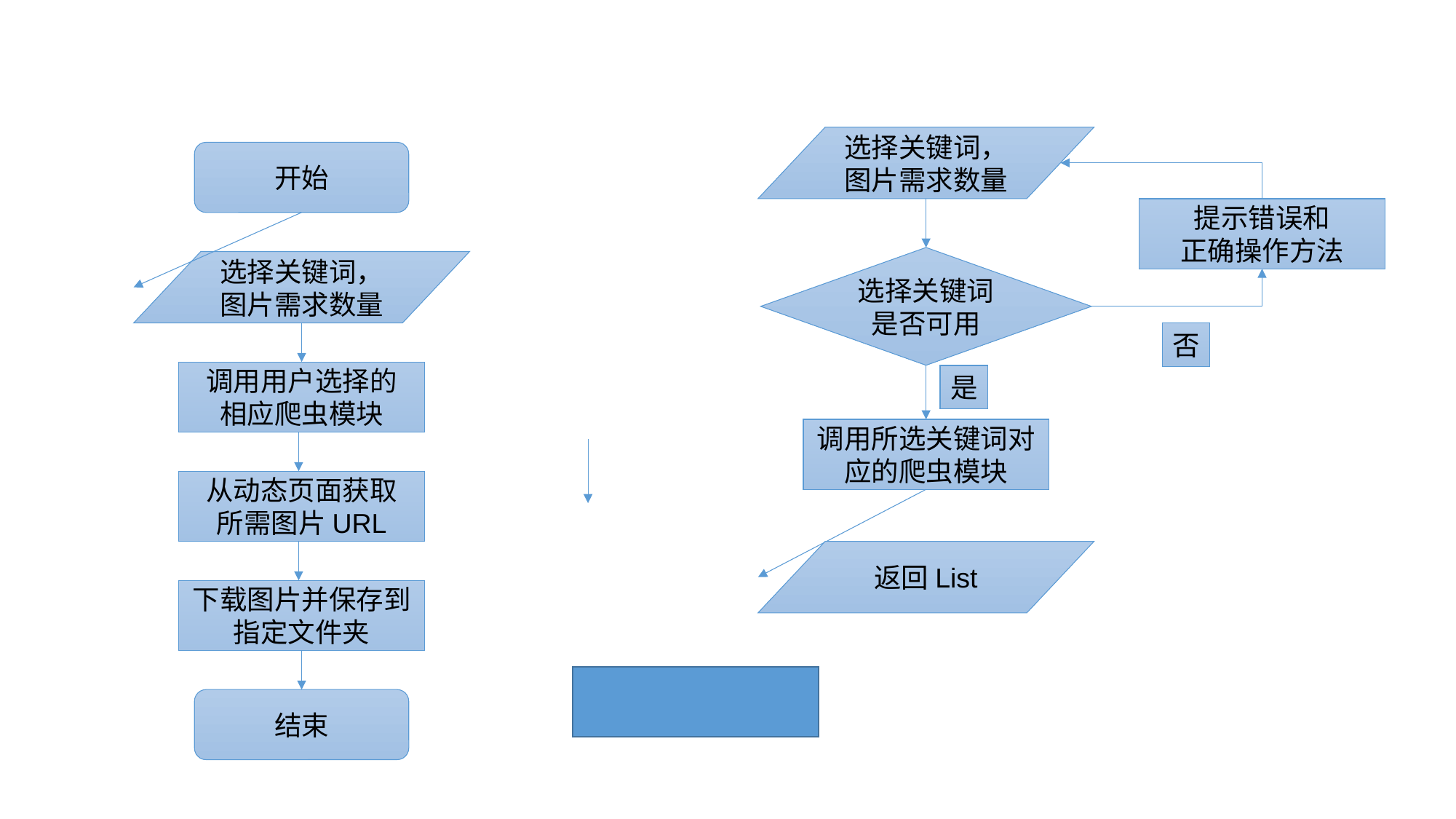

选择关键词，图片需求数量
提示错误和
正确操作方法
选择关键词是否可用
否
是
调用所选关键词对应的爬虫模块
返回List
开始
选择关键词，图片需求数量
调用用户选择的
相应爬虫模块
从动态页面获取
所需图片URL
下载图片并保存到指定文件夹
结束